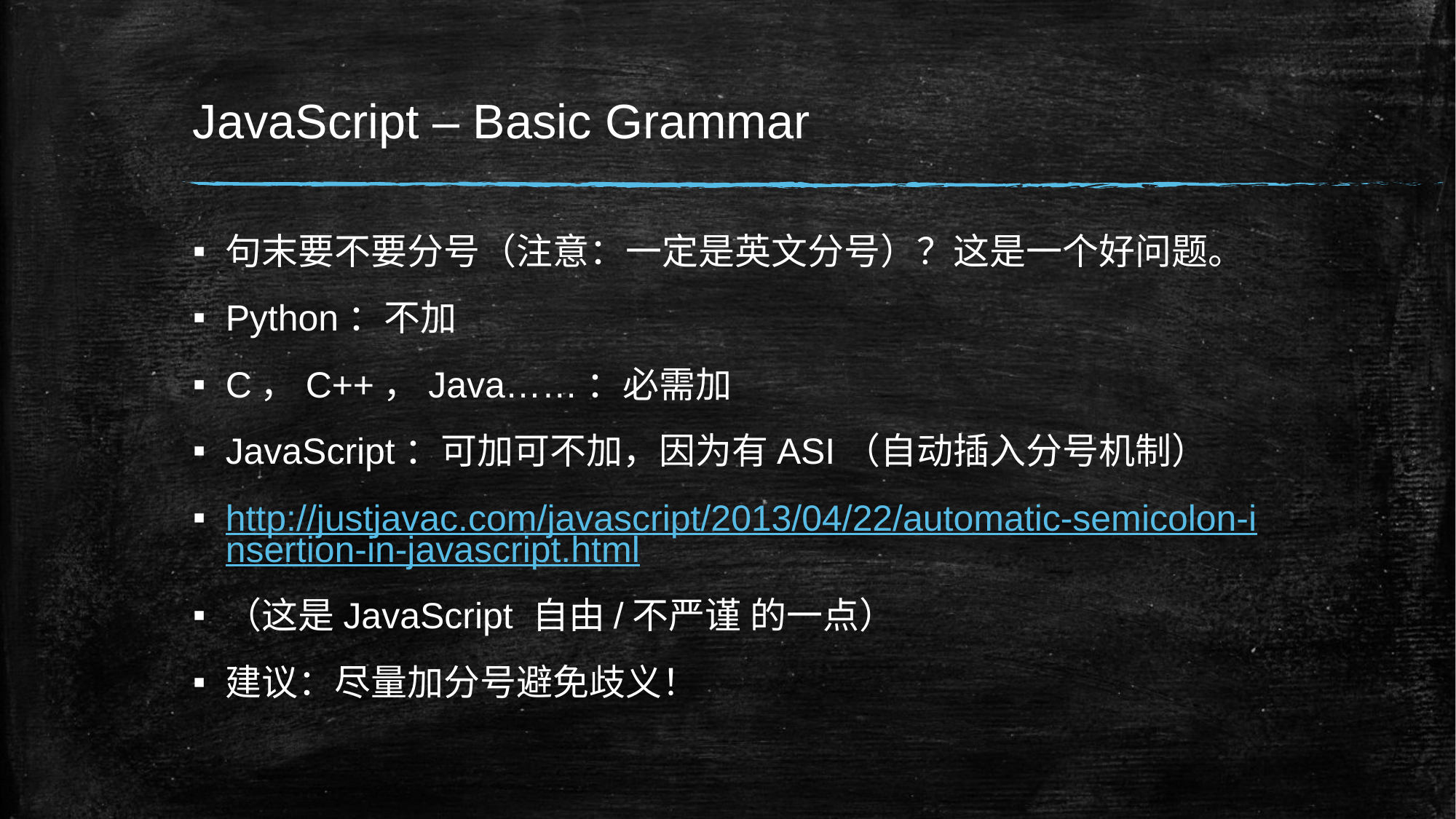

# JavaScript – Basic Grammar
句末要不要分号（注意：一定是英文分号）？这是一个好问题。
Python：不加
C，C++，Java……：必需加
JavaScript：可加可不加，因为有ASI（自动插入分号机制）
http://justjavac.com/javascript/2013/04/22/automatic-semicolon-insertion-in-javascript.html
（这是JavaScript 自由/不严谨 的一点）
建议：尽量加分号避免歧义！